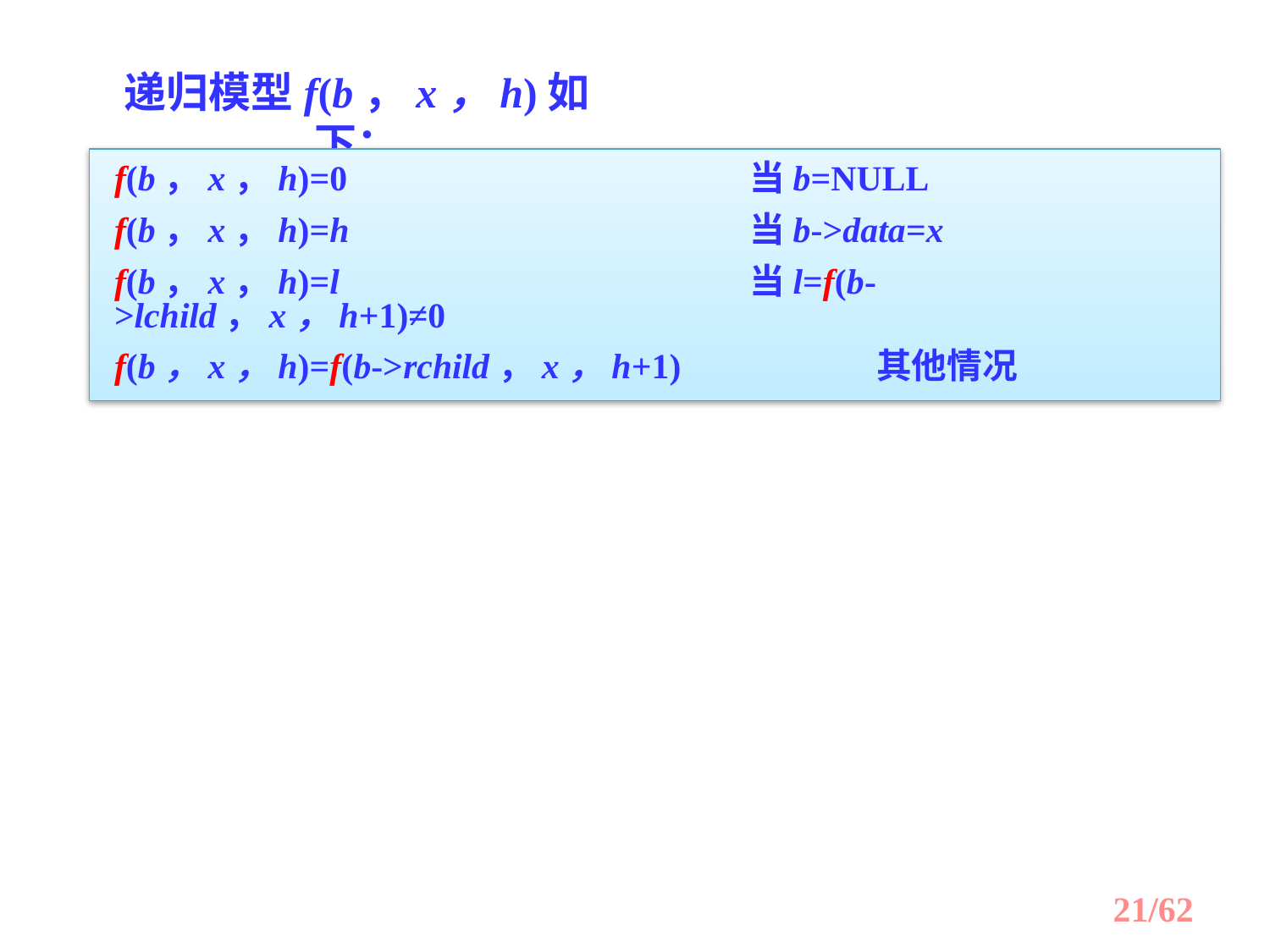

递归模型f(b，x，h)如下：
f(b，x，h)=0				当b=NULL
f(b，x，h)=h				当b->data=x
f(b，x，h)=l				当l=f(b->lchild，x，h+1)≠0
f(b，x，h)=f(b->rchild，x，h+1)		其他情况
21/62